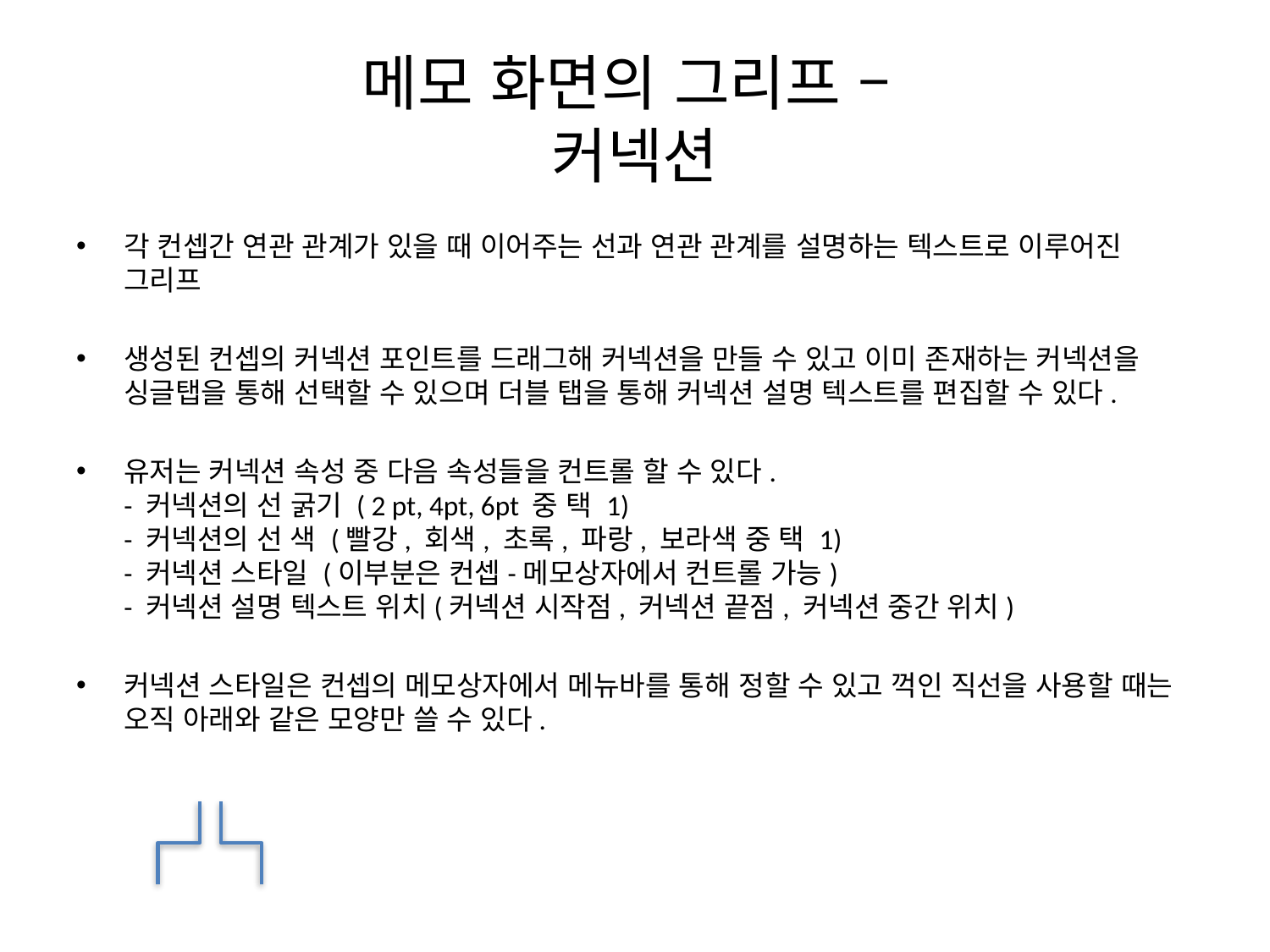

# 메모 화면의 그리프 – 커넥션
각 컨셉간 연관 관계가 있을 때 이어주는 선과 연관 관계를 설명하는 텍스트로 이루어진 그리프

생성된 컨셉의 커넥션 포인트를 드래그해 커넥션을 만들 수 있고 이미 존재하는 커넥션을 싱글탭을 통해 선택할 수 있으며 더블 탭을 통해 커넥션 설명 텍스트를 편집할 수 있다.

유저는 커넥션 속성 중 다음 속성들을 컨트롤 할 수 있다.
- 커넥션의 선 굵기 ( 2 pt, 4pt, 6pt 중 택 1)
- 커넥션의 선 색 (빨강, 회색, 초록, 파랑, 보라색 중 택 1)
- 커넥션 스타일 (이부분은 컨셉-메모상자에서 컨트롤 가능)
- 커넥션 설명 텍스트 위치(커넥션 시작점, 커넥션 끝점, 커넥션 중간 위치)

커넥션 스타일은 컨셉의 메모상자에서 메뉴바를 통해 정할 수 있고 꺽인 직선을 사용할 때는 오직 아래와 같은 모양만 쓸 수 있다.